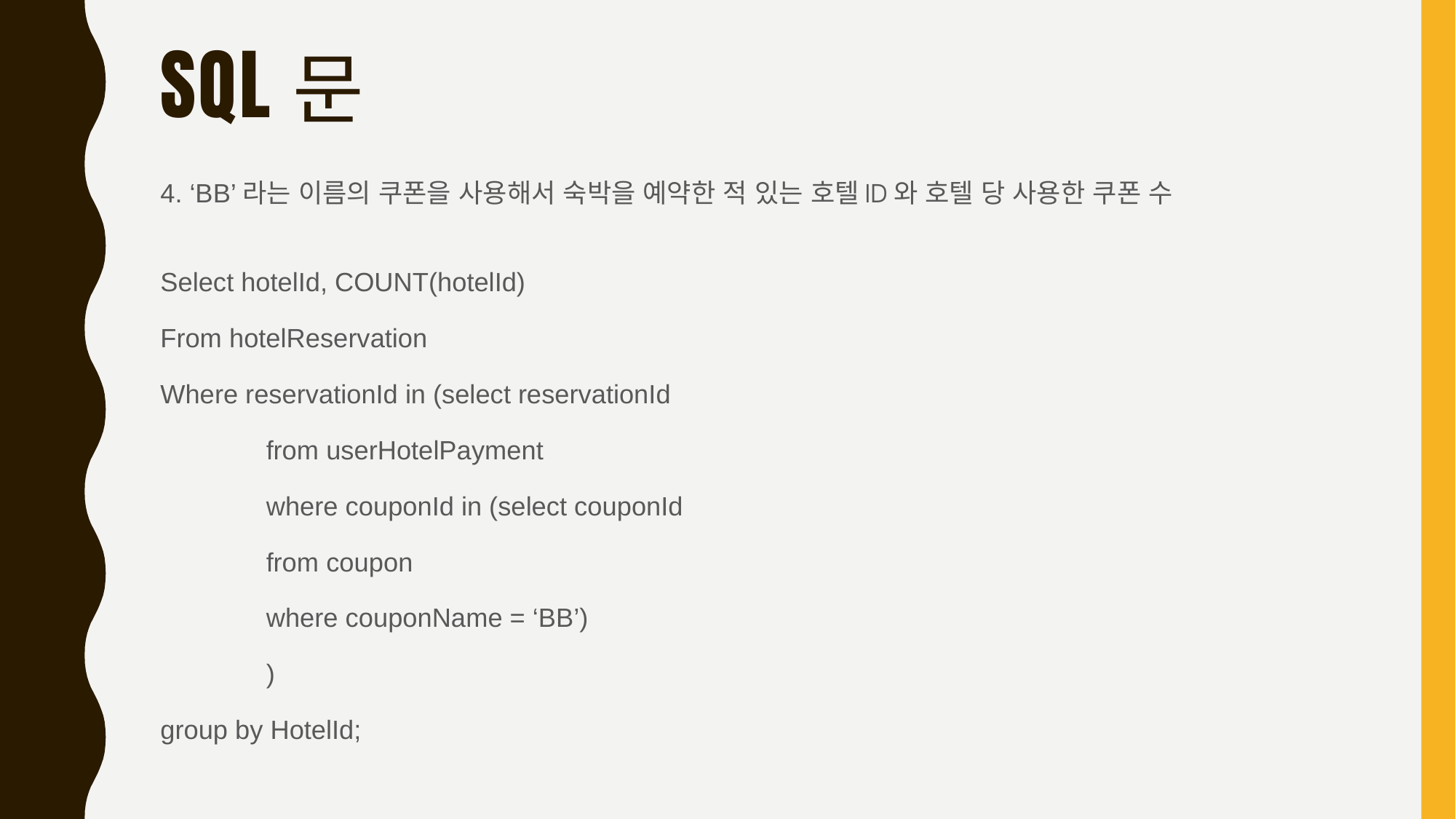

# sql문
4. ‘BB’라는 이름의 쿠폰을 사용해서 숙박을 예약한 적 있는 호텔ID와 호텔 당 사용한 쿠폰 수

Select hotelId, COUNT(hotelId)
From hotelReservation
Where reservationId in (select reservationId
	from userHotelPayment
	where couponId in (select couponId
		from coupon
		where couponName = ‘BB’)
	)
group by HotelId;